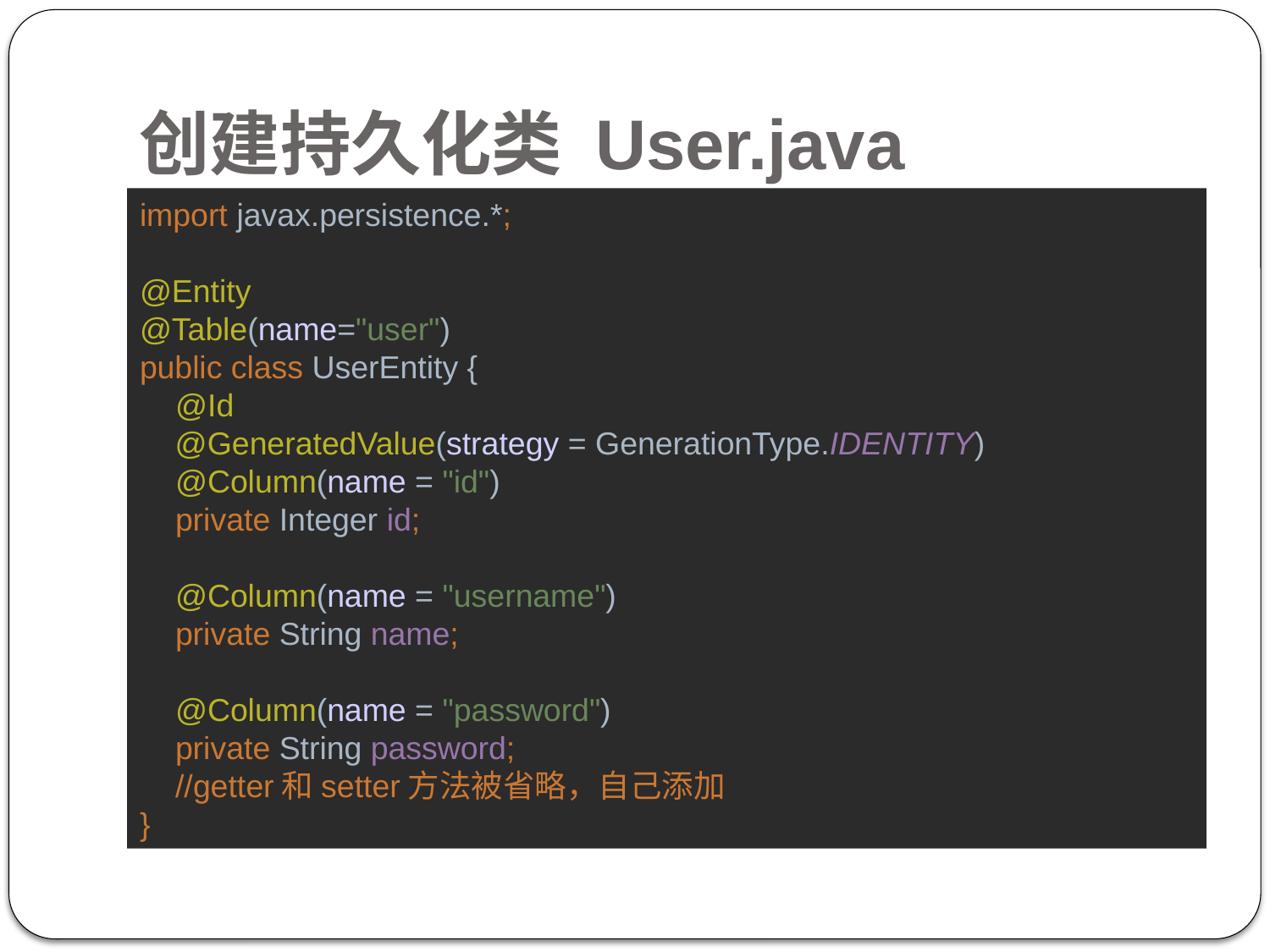

# 创建持久化类 User.java
import javax.persistence.*;
@Entity
@Table(name="user")
public class UserEntity {
    @Id
    @GeneratedValue(strategy = GenerationType.IDENTITY)
    @Column(name = "id")
    private Integer id;
    @Column(name = "username")
    private String name;
    @Column(name = "password")
    private String password;
    //getter和setter方法被省略，自己添加
}